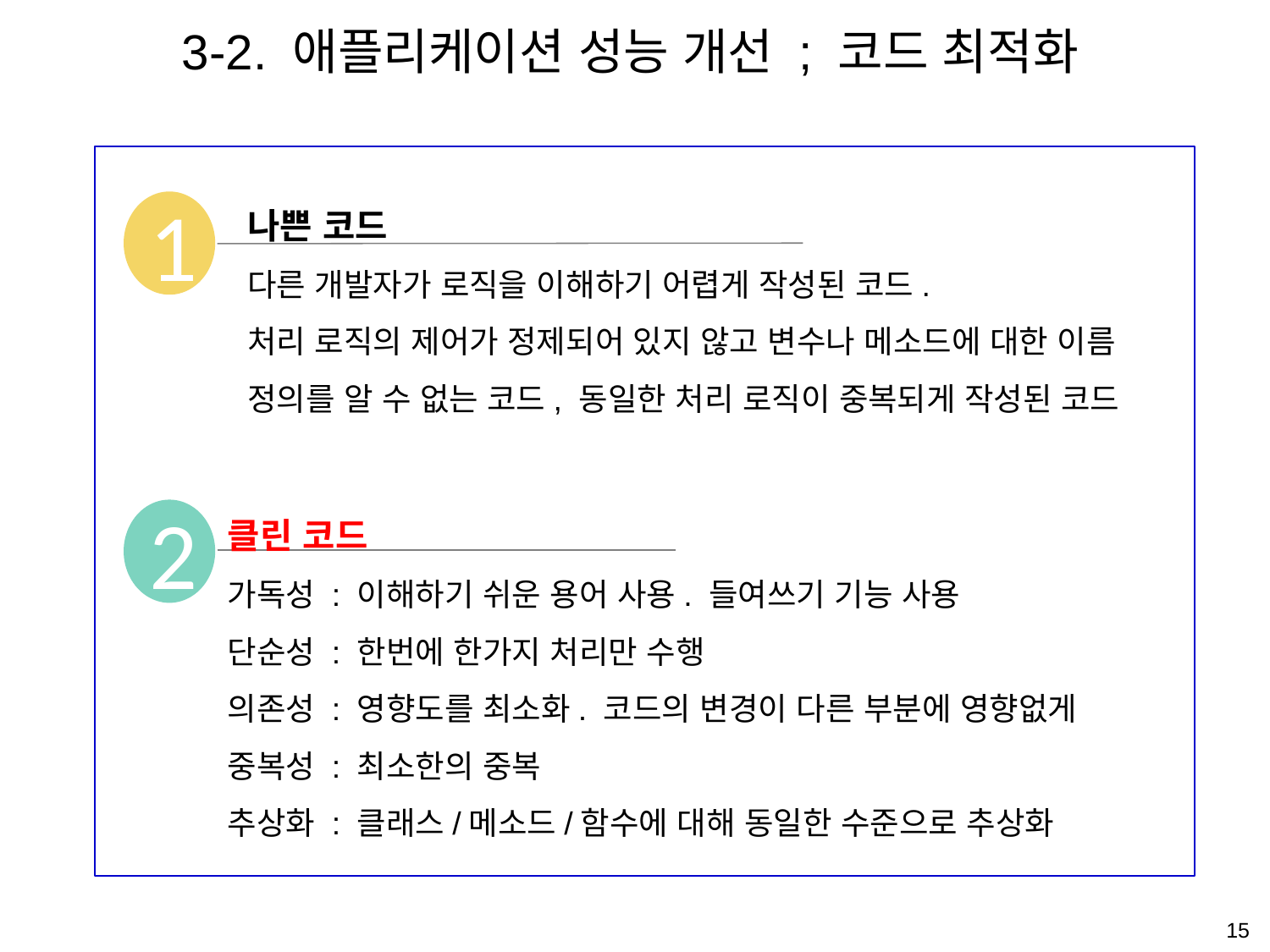

# 3-2. 애플리케이션 성능 개선 ; 코드 최적화

나쁜 코드
다른 개발자가 로직을 이해하기 어렵게 작성된 코드.
처리 로직의 제어가 정제되어 있지 않고 변수나 메소드에 대한 이름 정의를 알 수 없는 코드, 동일한 처리 로직이 중복되게 작성된 코드
1
2
클린 코드
가독성 : 이해하기 쉬운 용어 사용. 들여쓰기 기능 사용
단순성 : 한번에 한가지 처리만 수행
의존성 : 영향도를 최소화. 코드의 변경이 다른 부분에 영향없게
중복성 : 최소한의 중복
추상화 : 클래스/메소드/함수에 대해 동일한 수준으로 추상화
15